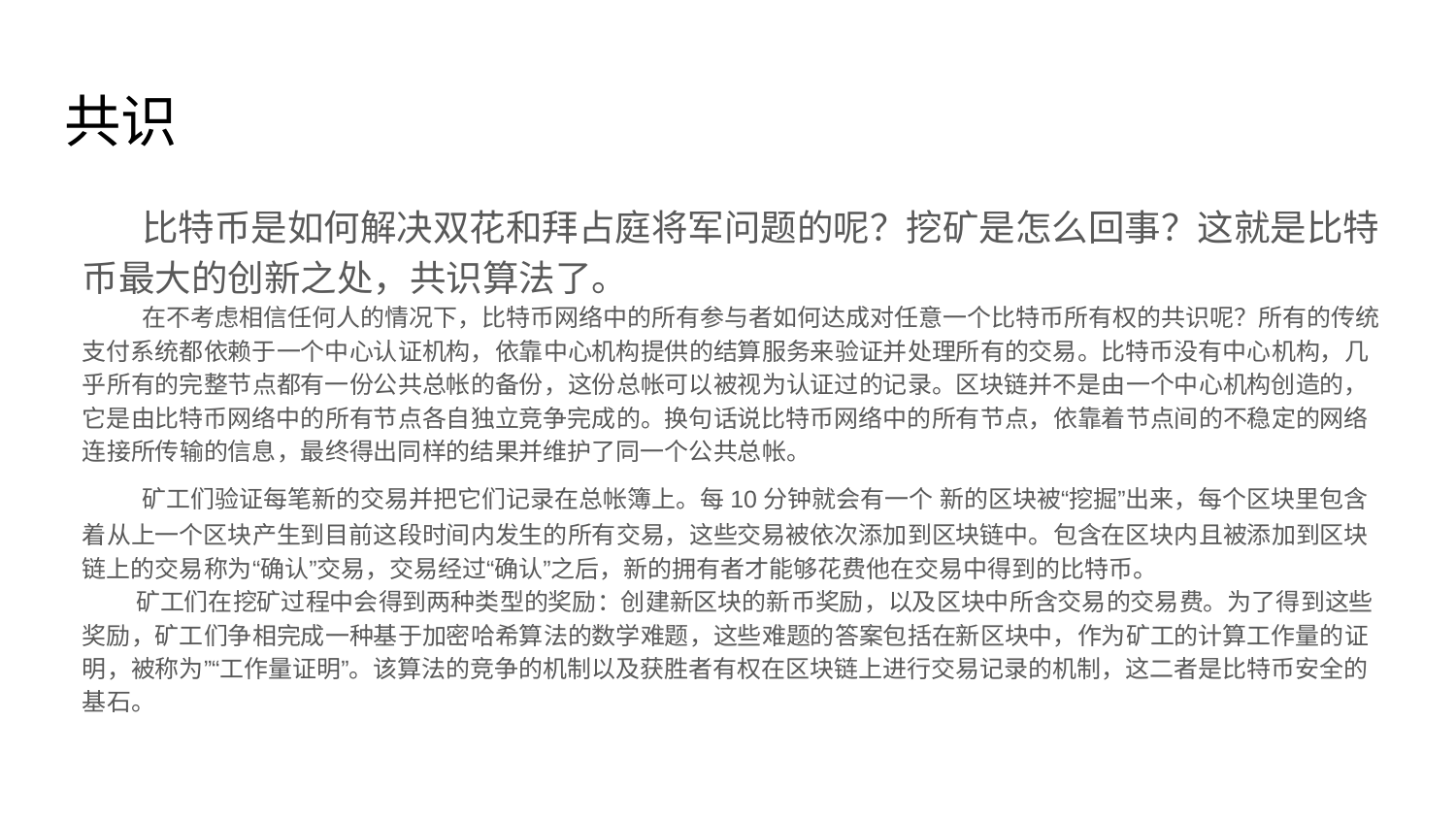

# 共识
     比特币是如何解决双花和拜占庭将军问题的呢？挖矿是怎么回事？这就是比特币最大的创新之处，共识算法了。
        在不考虑相信任何人的情况下，比特币网络中的所有参与者如何达成对任意一个比特币所有权的共识呢？所有的传统支付系统都依赖于一个中心认证机构，依靠中心机构提供的结算服务来验证并处理所有的交易。比特币没有中心机构，几乎所有的完整节点都有一份公共总帐的备份，这份总帐可以被视为认证过的记录。区块链并不是由一个中心机构创造的，它是由比特币网络中的所有节点各自独立竞争完成的。换句话说比特币网络中的所有节点，依靠着节点间的不稳定的网络连接所传输的信息，最终得出同样的结果并维护了同一个公共总帐。
     矿工们验证每笔新的交易并把它们记录在总帐簿上。每10分钟就会有一个 新的区块被“挖掘”出来，每个区块里包含着从上一个区块产生到目前这段时间内发生的所有交易，这些交易被依次添加到区块链中。包含在区块内且被添加到区块链上的交易称为“确认”交易，交易经过“确认”之后，新的拥有者才能够花费他在交易中得到的比特币。
       矿工们在挖矿过程中会得到两种类型的奖励：创建新区块的新币奖励，以及区块中所含交易的交易费。为了得到这些奖励，矿工们争相完成一种基于加密哈希算法的数学难题，这些难题的答案包括在新区块中，作为矿工的计算工作量的证明，被称为”“工作量证明”。该算法的竞争的机制以及获胜者有权在区块链上进行交易记录的机制，这二者是比特币安全的基石。